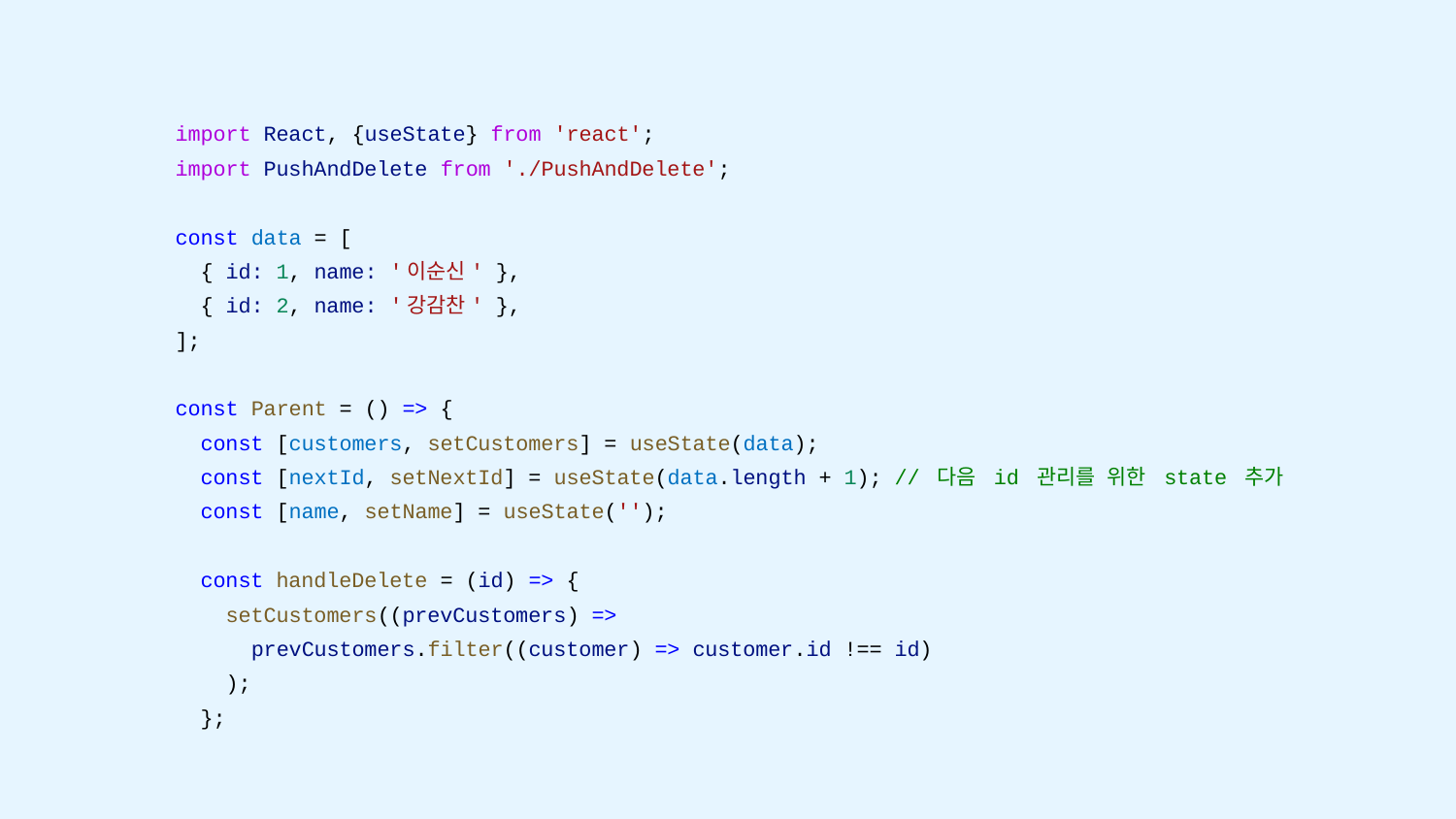

import React, {useState} from 'react';
import PushAndDelete from './PushAndDelete';

const data = [
  { id: 1, name: '이순신' },
  { id: 2, name: '강감찬' },
];

const Parent = () => {
  const [customers, setCustomers] = useState(data);
  const [nextId, setNextId] = useState(data.length + 1); // 다음 id 관리를 위한 state 추가
  const [name, setName] = useState('');

  const handleDelete = (id) => {
    setCustomers((prevCustomers) =>
      prevCustomers.filter((customer) => customer.id !== id)
    );
  };